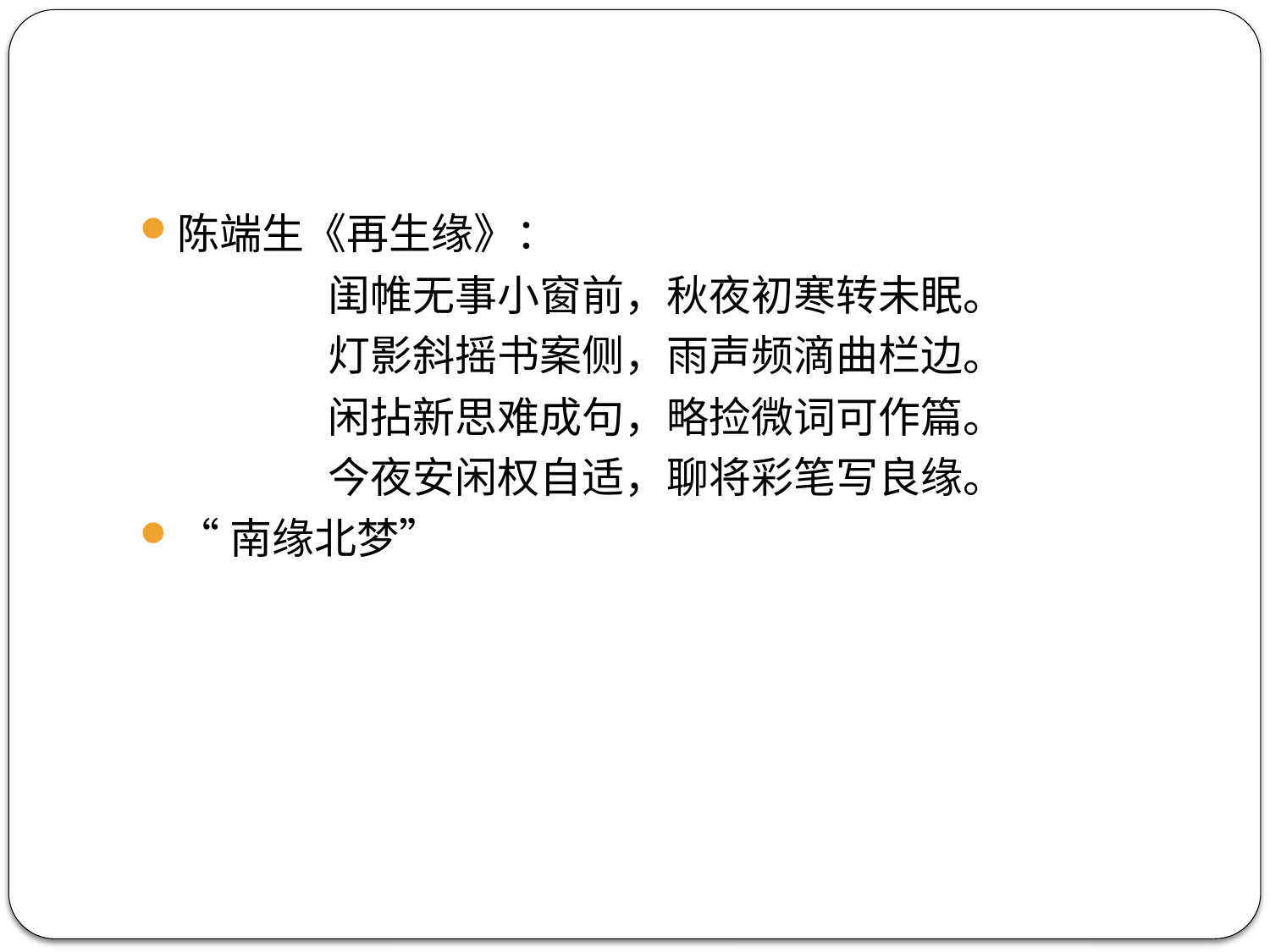

#
陈端生《再生缘》：
闺帷无事小窗前，秋夜初寒转未眠。
灯影斜摇书案侧，雨声频滴曲栏边。
闲拈新思难成句，略捡微词可作篇。
今夜安闲权自适，聊将彩笔写良缘。
“南缘北梦”